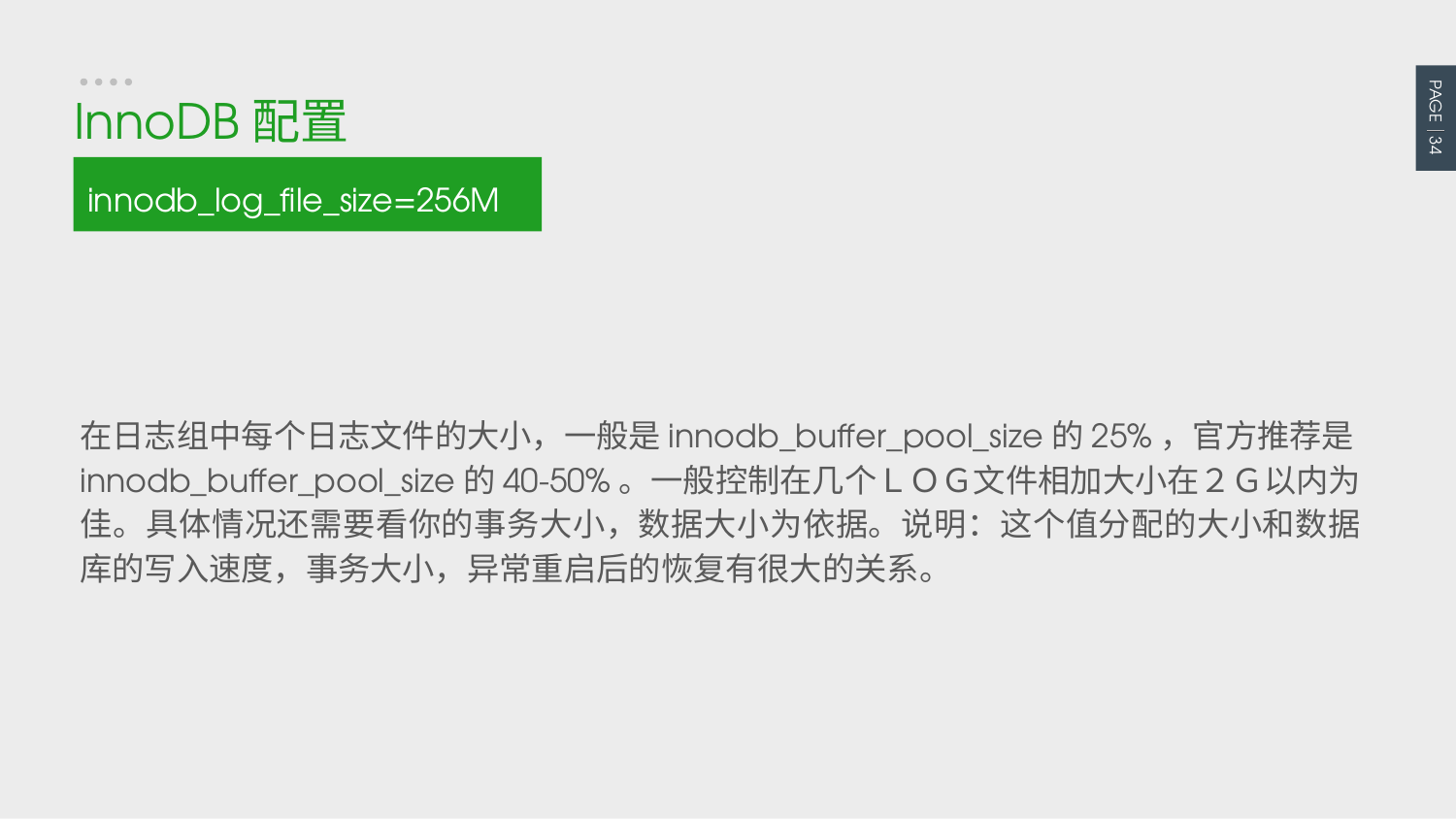

PAGE   34
InnoDB配置

innodb_log_file_size=256M
在日志组中每个日志文件的大小，一般是innodb_buffer_pool_size的25%，官方推荐是innodb_buffer_pool_size的40-50%。一般控制在几个ＬＯＧ文件相加大小在２Ｇ以内为佳。具体情况还需要看你的事务大小，数据大小为依据。说明：这个值分配的大小和数据库的写入速度，事务大小，异常重启后的恢复有很大的关系。